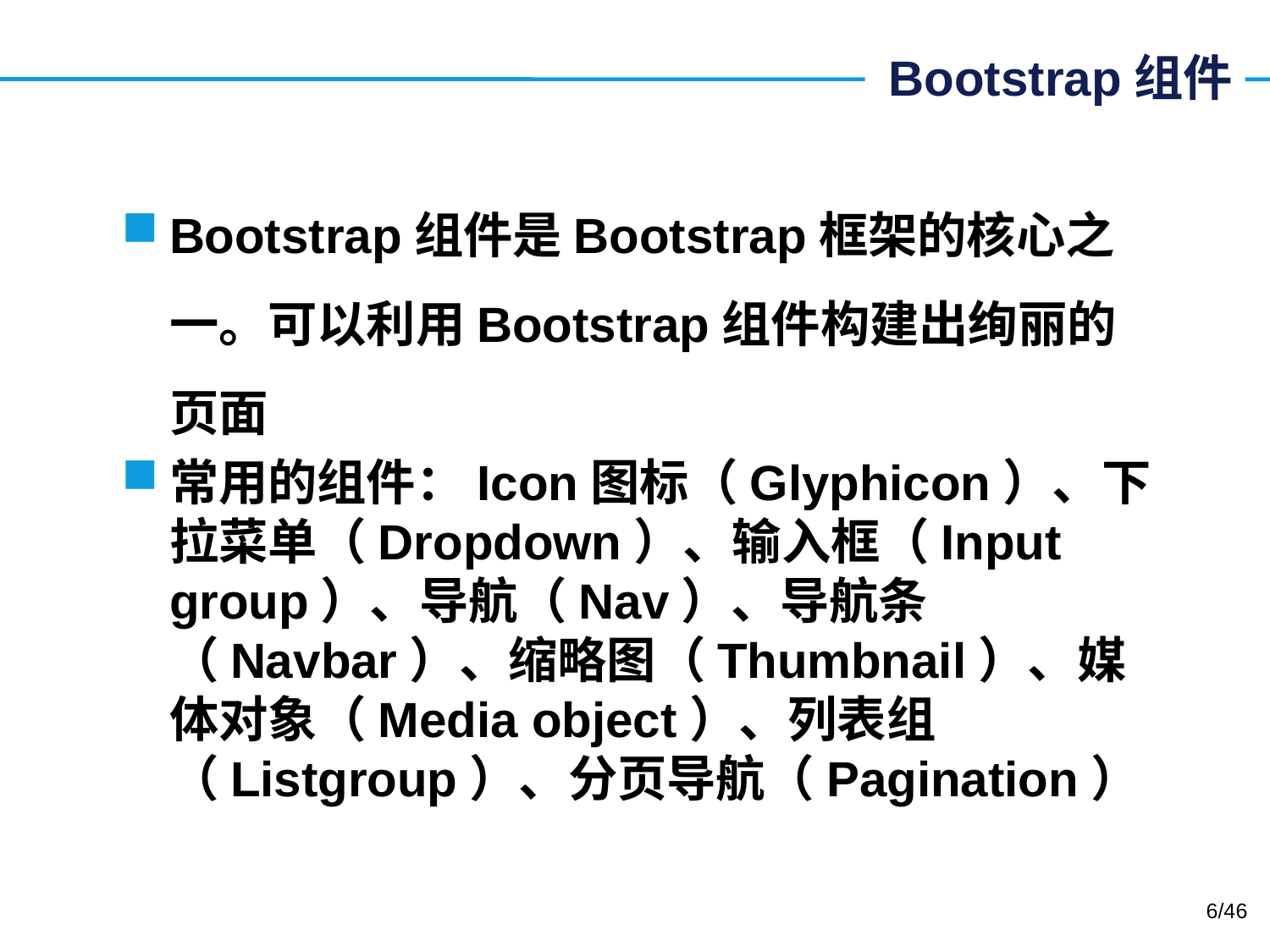

# Bootstrap组件
Bootstrap组件是Bootstrap框架的核心之一。可以利用Bootstrap组件构建出绚丽的页面
常用的组件：Icon图标（Glyphicon）、下拉菜单（Dropdown）、输入框（Input group）、导航（Nav）、导航条（Navbar）、缩略图（Thumbnail）、媒体对象（Media object）、列表组（Listgroup）、分页导航（Pagination）

6/46